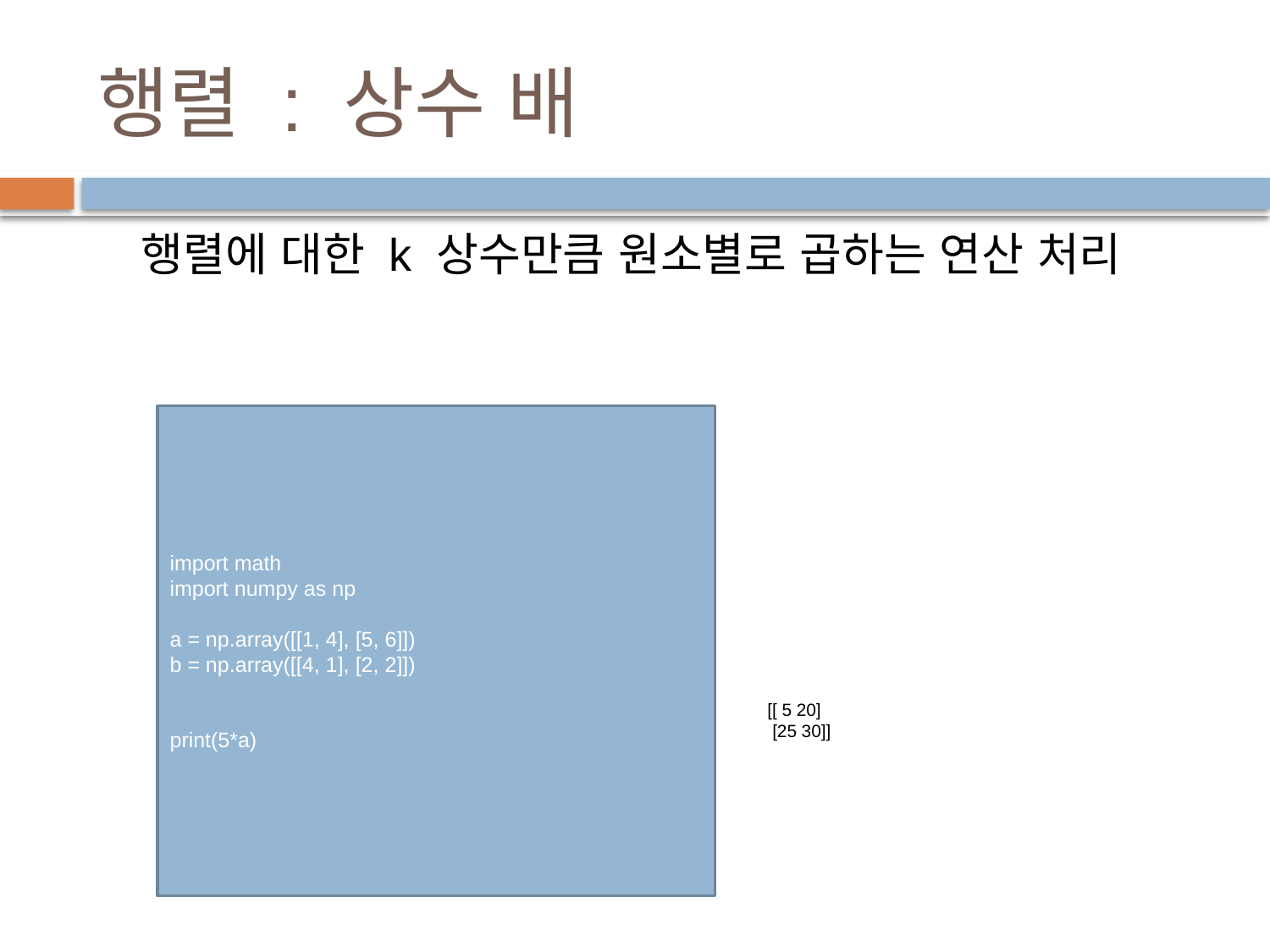

# 행렬 : 상수 배
행렬에 대한 k 상수만큼 원소별로 곱하는 연산 처리
import math
import numpy as np

a = np.array([[1, 4], [5, 6]])
b = np.array([[4, 1], [2, 2]])

print(5*a)
[[ 5 20]
 [25 30]]